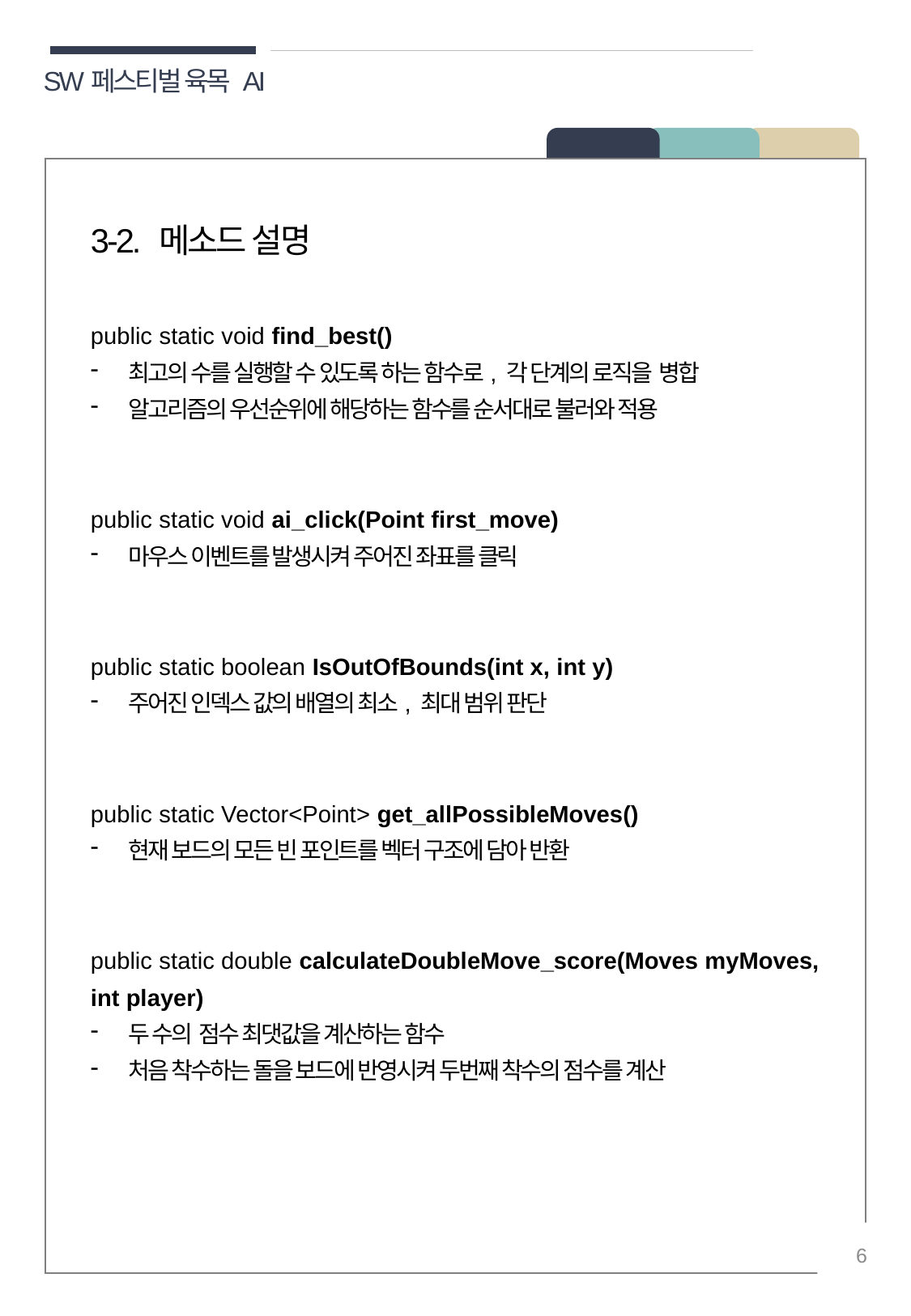

3-2. 메소드 설명

public static void find_best()
최고의 수를 실행할 수 있도록 하는 함수로, 각 단계의 로직을  병합
알고리즘의 우선순위에 해당하는 함수를 순서대로 불러와 적용

public static void ai_click(Point first_move)
마우스 이벤트를 발생시켜 주어진 좌표를 클릭

public static boolean IsOutOfBounds(int x, int y)
주어진 인덱스 값의 배열의 최소, 최대 범위 판단

public static Vector<Point> get_allPossibleMoves()
현재 보드의 모든 빈 포인트를 벡터 구조에 담아 반환

public static double calculateDoubleMove_score(Moves myMoves, int player)
두 수의  점수 최댓값을 계산하는 함수
처음 착수하는 돌을 보드에 반영시켜 두번째 착수의 점수를 계산

6